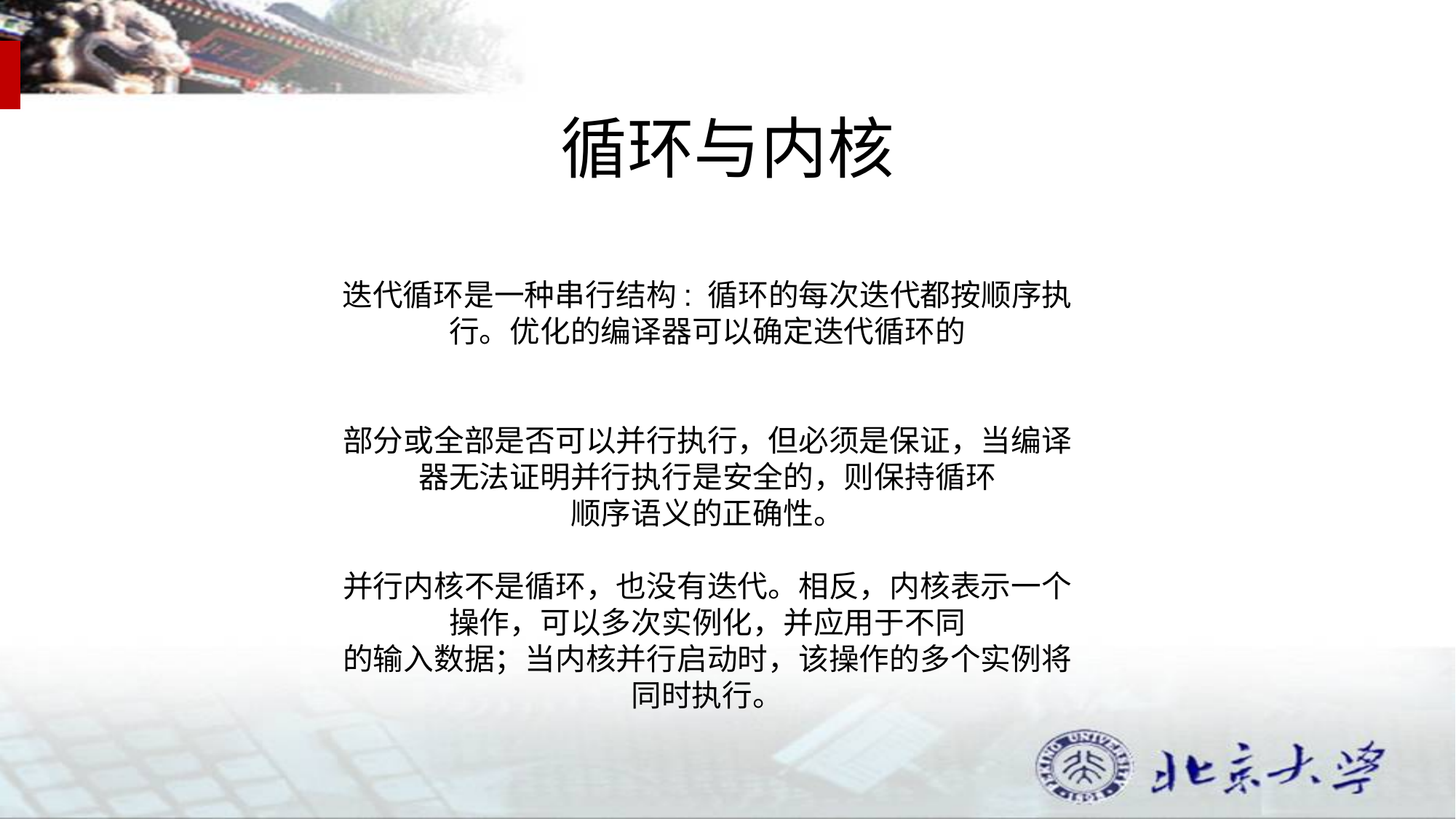

# 循环与内核

迭代循环是一种串行结构: 循环的每次迭代都按顺序执行。优化的编译器可以确定迭代循环的

部分或全部是否可以并行执行，但必须是保证，当编译器无法证明并行执行是安全的，则保持循环
顺序语义的正确性。

并行内核不是循环，也没有迭代。相反，内核表示一个操作，可以多次实例化，并应用于不同
的输入数据；当内核并行启动时，该操作的多个实例将同时执行。